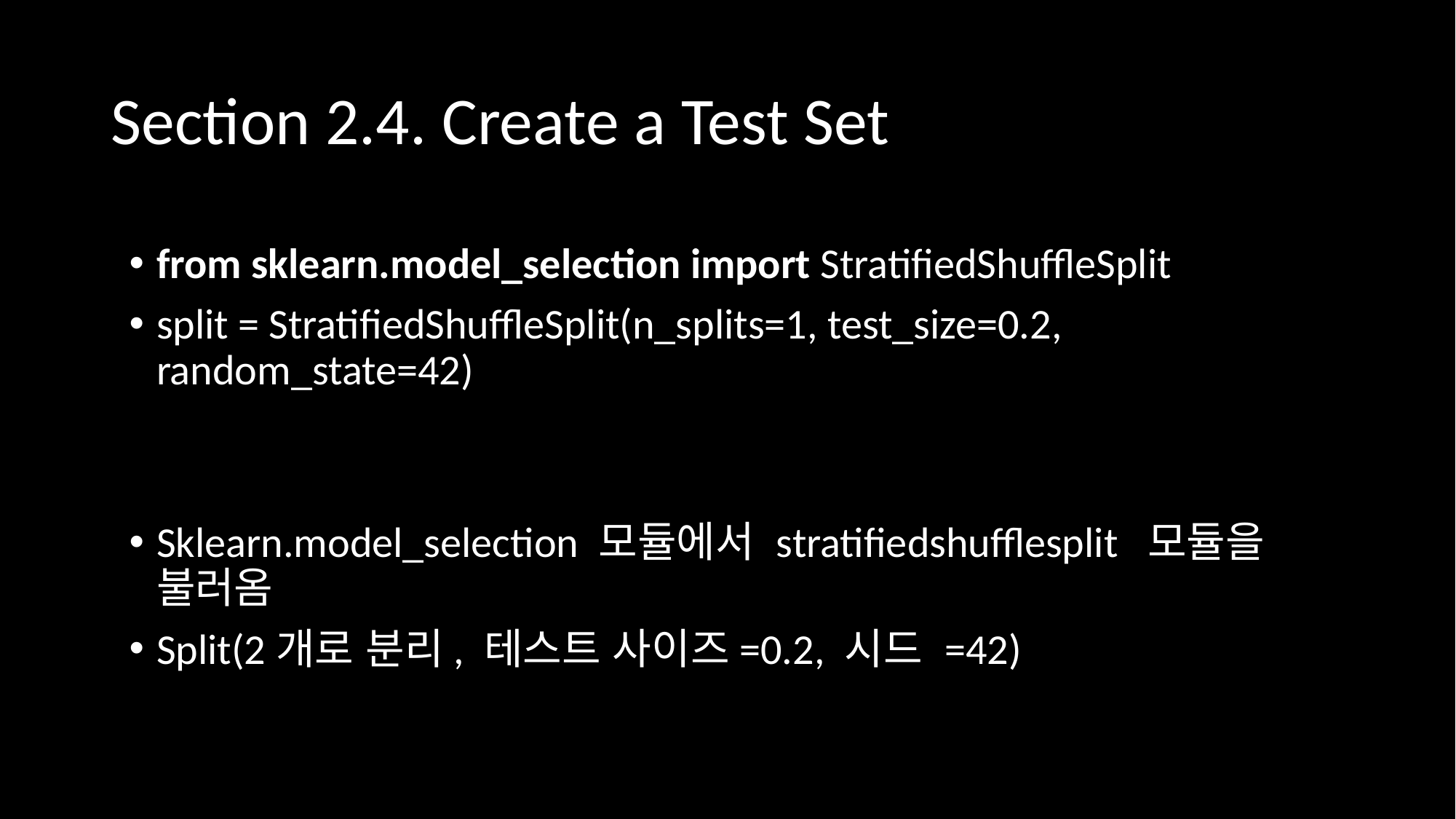

# Section 2.4. Create a Test Set
from sklearn.model_selection import StratifiedShuffleSplit
split = StratifiedShuffleSplit(n_splits=1, test_size=0.2, random_state=42)
Sklearn.model_selection 모듈에서 stratifiedshufflesplit  모듈을 불러옴
Split(2개로 분리, 테스트 사이즈=0.2, 시드 =42)